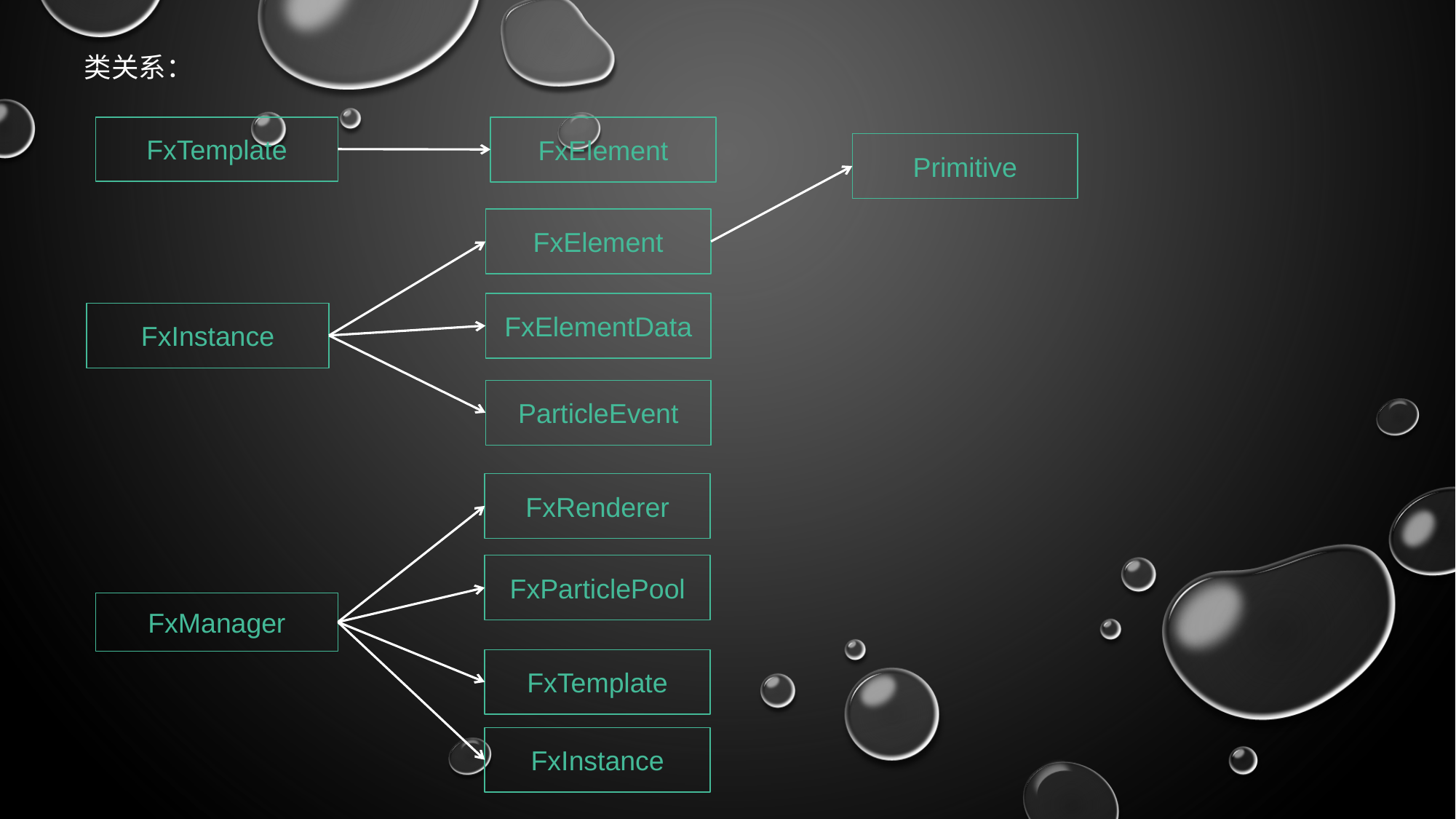

类关系：
FxTemplate
FxElement
Primitive
FxElement
FxElementData
FxInstance
ParticleEvent
FxRenderer
FxParticlePool
FxManager
FxTemplate
FxInstance